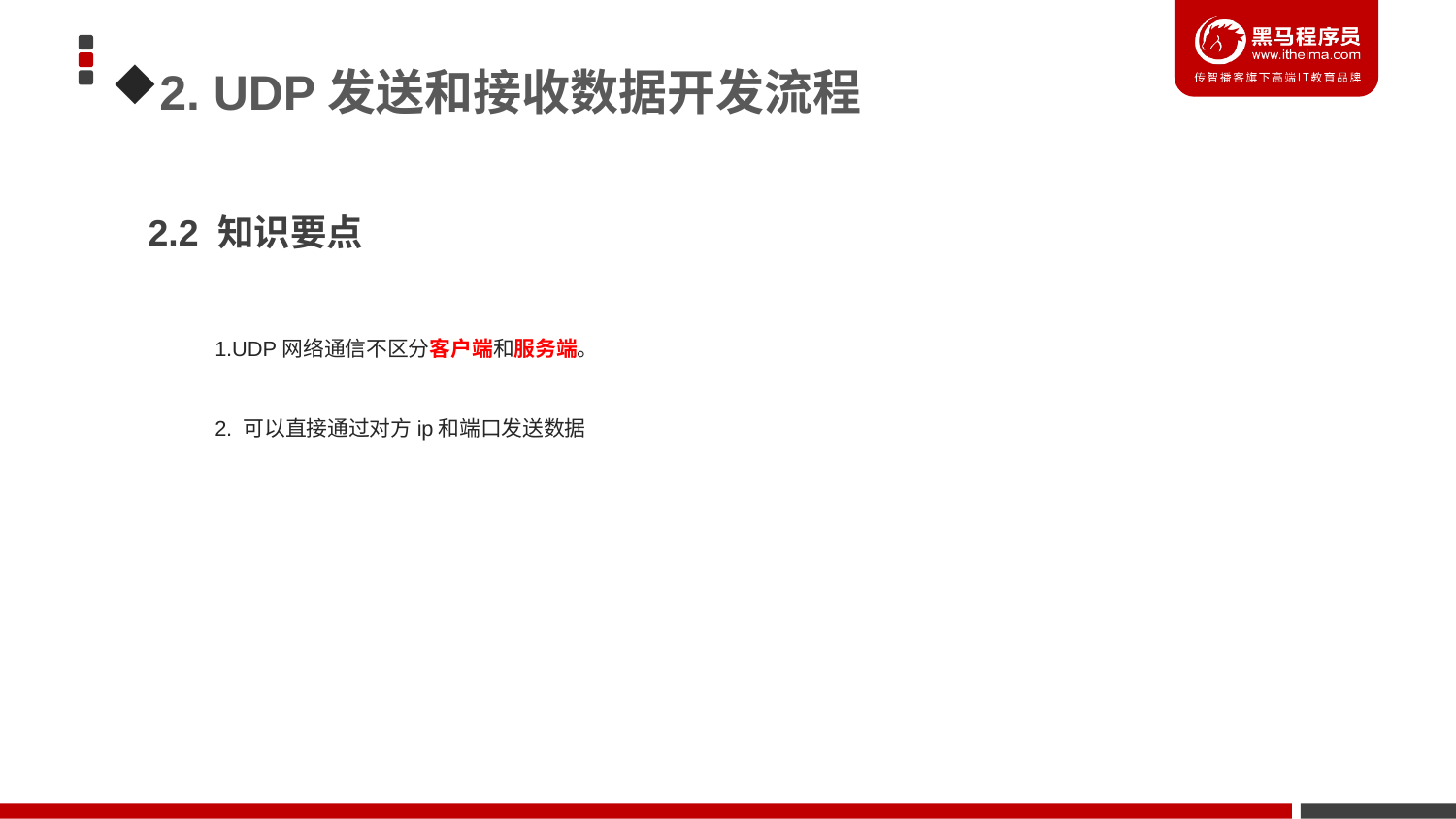

2. UDP发送和接收数据开发流程
2.2 知识要点
1.UDP网络通信不区分客户端和服务端。
2. 可以直接通过对方ip和端口发送数据